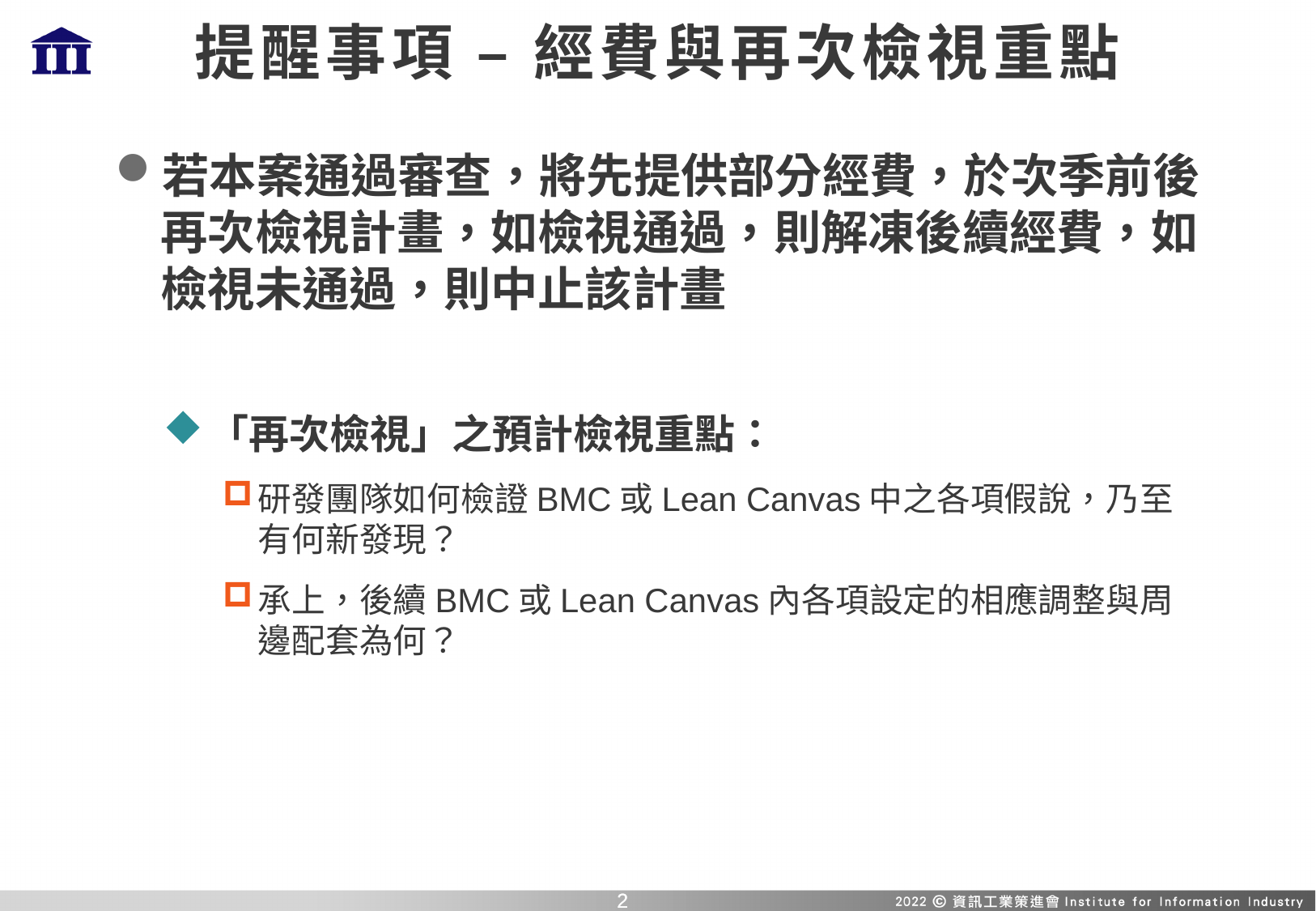

# 提醒事項 – 經費與再次檢視重點
若本案通過審查，將先提供部分經費，於次季前後再次檢視計畫，如檢視通過，則解凍後續經費，如檢視未通過，則中止該計畫

「再次檢視」之預計檢視重點：
研發團隊如何檢證BMC或Lean Canvas中之各項假說，乃至有何新發現？
承上，後續BMC或Lean Canvas內各項設定的相應調整與周邊配套為何？